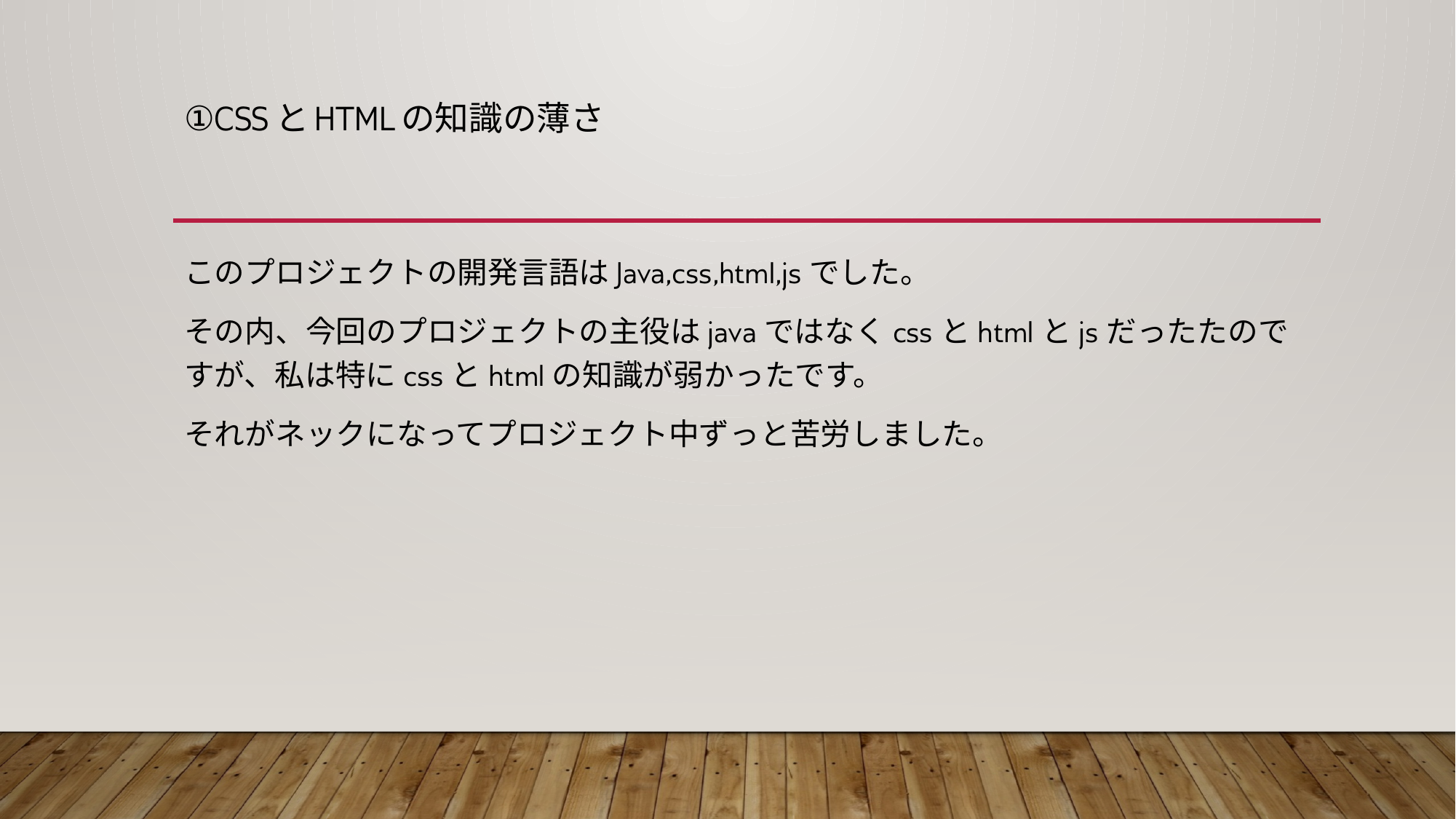

# ①CSSとHTMLの知識の薄さ
このプロジェクトの開発言語はJava,css,html,jsでした。
その内、今回のプロジェクトの主役はjavaではなくcssとhtmlとjsだったたのですが、私は特にcssとhtmlの知識が弱かったです。
それがネックになってプロジェクト中ずっと苦労しました。